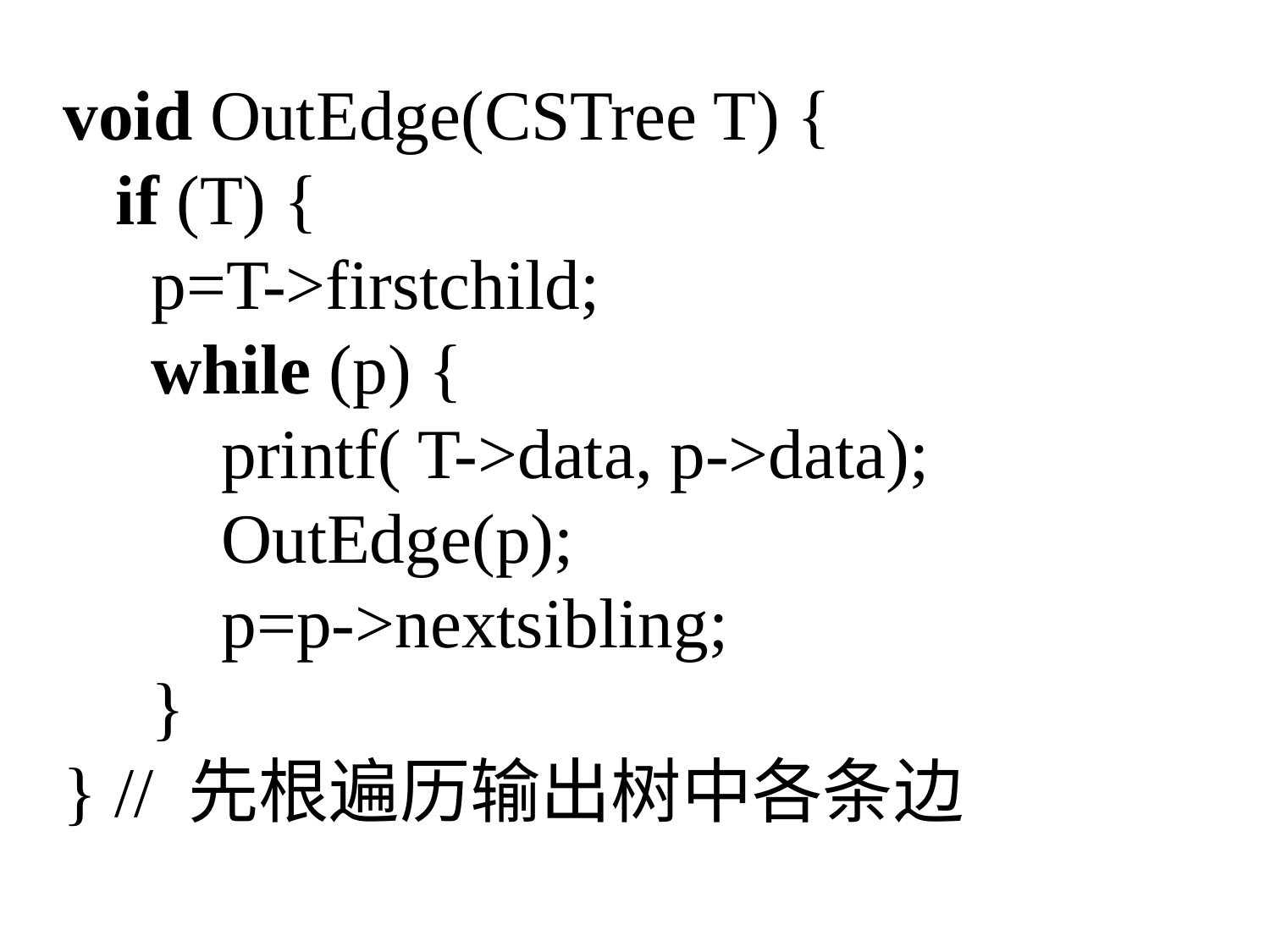

void OutEdge(CSTree T) {
   if (T) {
     p=T->firstchild;
     while (p) {
         printf( T->data, p->data);
         OutEdge(p);
         p=p->nextsibling;
     }
} // 先根遍历输出树中各条边